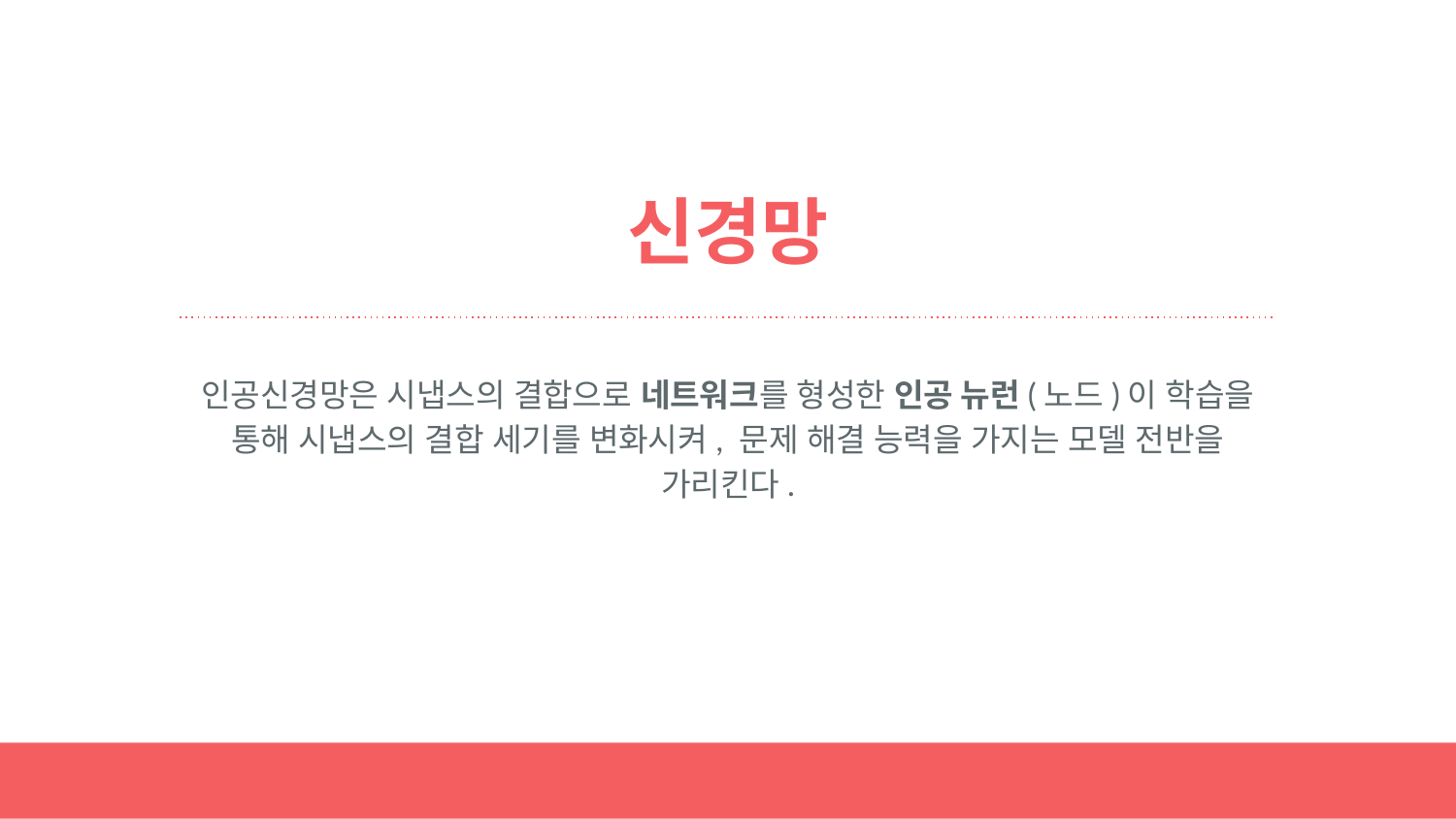

# 신경망
인공신경망은 시냅스의 결합으로 네트워크를 형성한 인공 뉴런(노드)이 학습을 통해 시냅스의 결합 세기를 변화시켜, 문제 해결 능력을 가지는 모델 전반을 가리킨다.